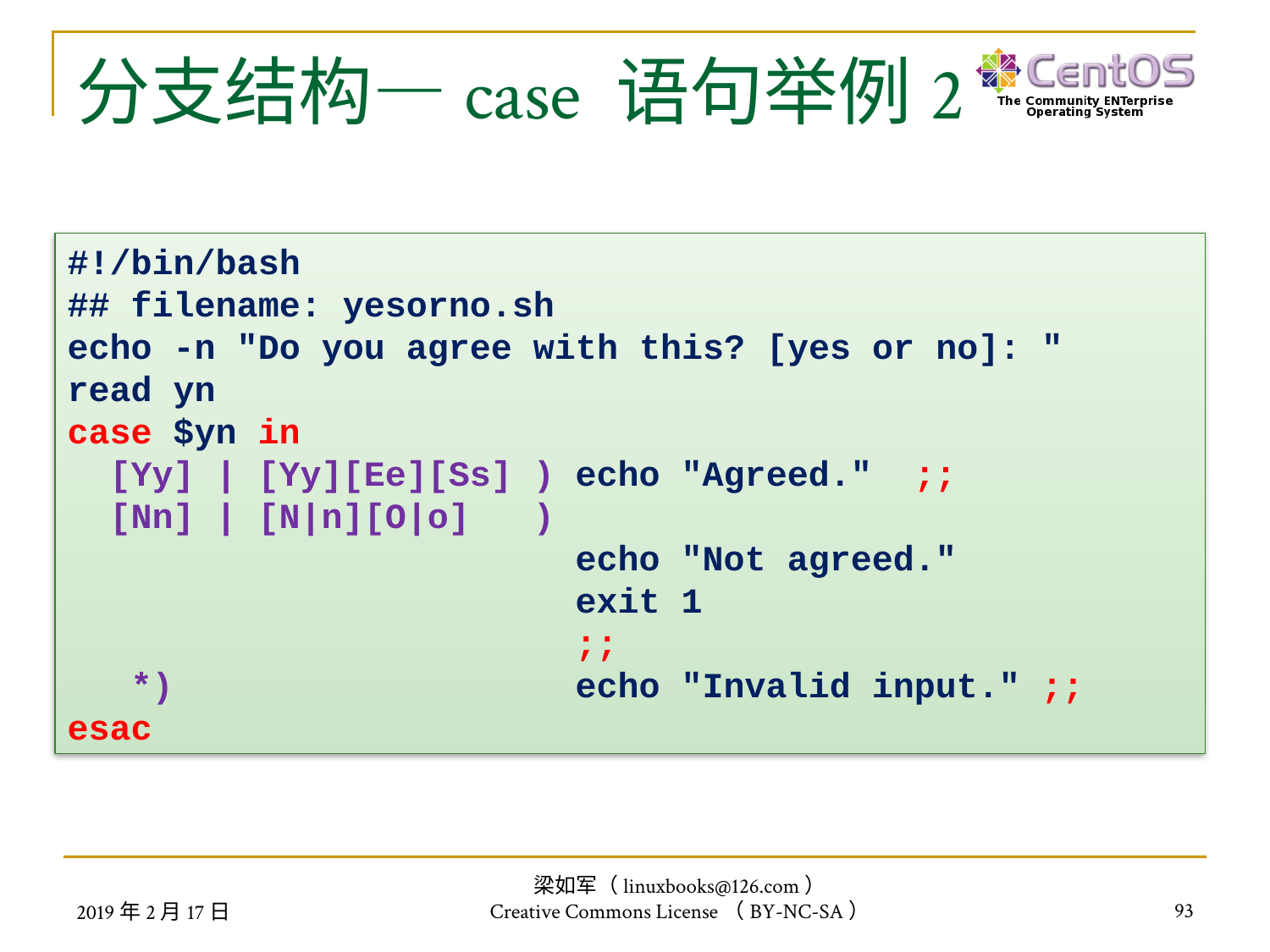

# 分支结构—case 语句举例2
#!/bin/bash
## filename: yesorno.sh
echo -n "Do you agree with this? [yes or no]: "
read yn
case $yn in
  [Yy] | [Yy][Ee][Ss] ) echo "Agreed."  ;;
  [Nn] | [N|n][O|o]   )
                        echo "Not agreed."
                        exit 1
                        ;;
   *)                   echo "Invalid input." ;;
esac
梁如军（linuxbooks@126.com）
Creative Commons License（BY-NC-SA）
2019年2月17日
93